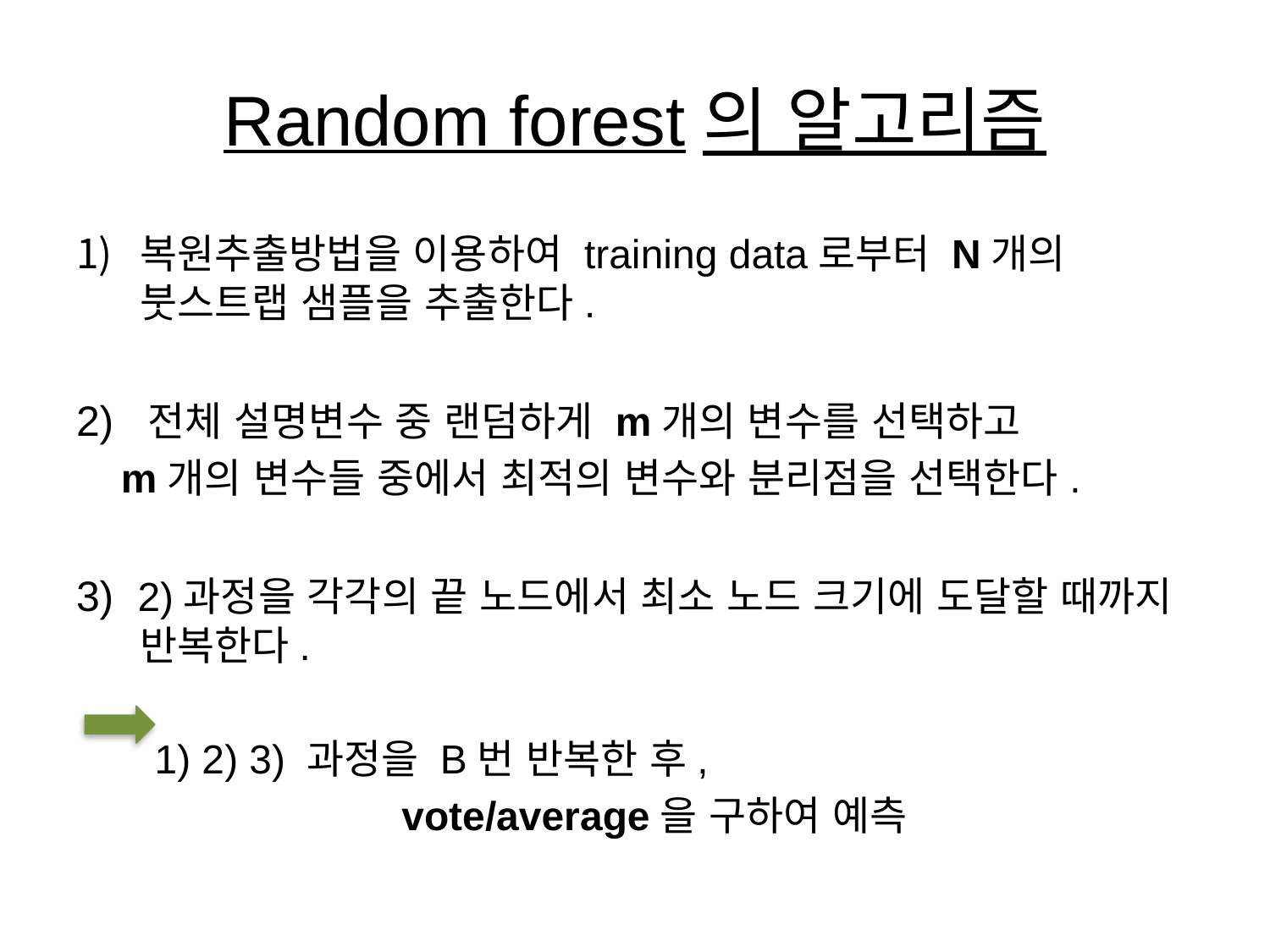

# Random forest의 알고리즘
복원추출방법을 이용하여 training data로부터 N개의 붓스트랩 샘플을 추출한다.

2)  전체 설명변수 중 랜덤하게 m개의 변수를 선택하고
    m개의 변수들 중에서 최적의 변수와 분리점을 선택한다.

3)  2)과정을 각각의 끝 노드에서 최소 노드 크기에 도달할 때까지 반복한다.

       1) 2) 3) 과정을 B번 반복한 후,
                             vote/average을 구하여 예측